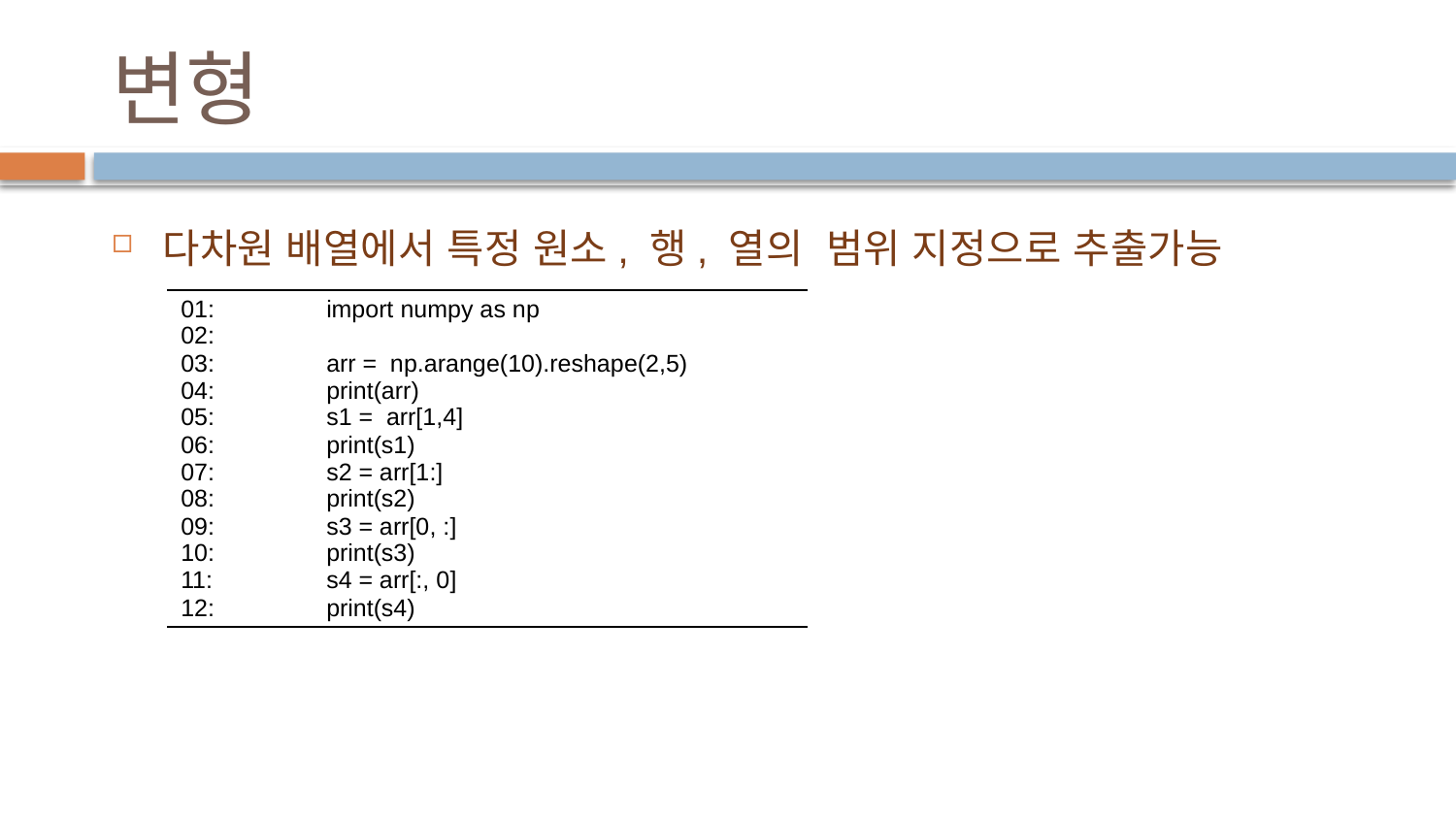

# 변형
다차원 배열에서 특정 원소, 행, 열의  범위 지정으로 추출가능

| 01: import numpy as np 02: 03: arr = np.arange(10).reshape(2,5) 04: print(arr) 05: s1 = arr[1,4] 06: print(s1) 07: s2 = arr[1:] 08: print(s2) 09: s3 = arr[0, :] 10: print(s3) 11: s4 = arr[:, 0] 12: print(s4) |
| --- |